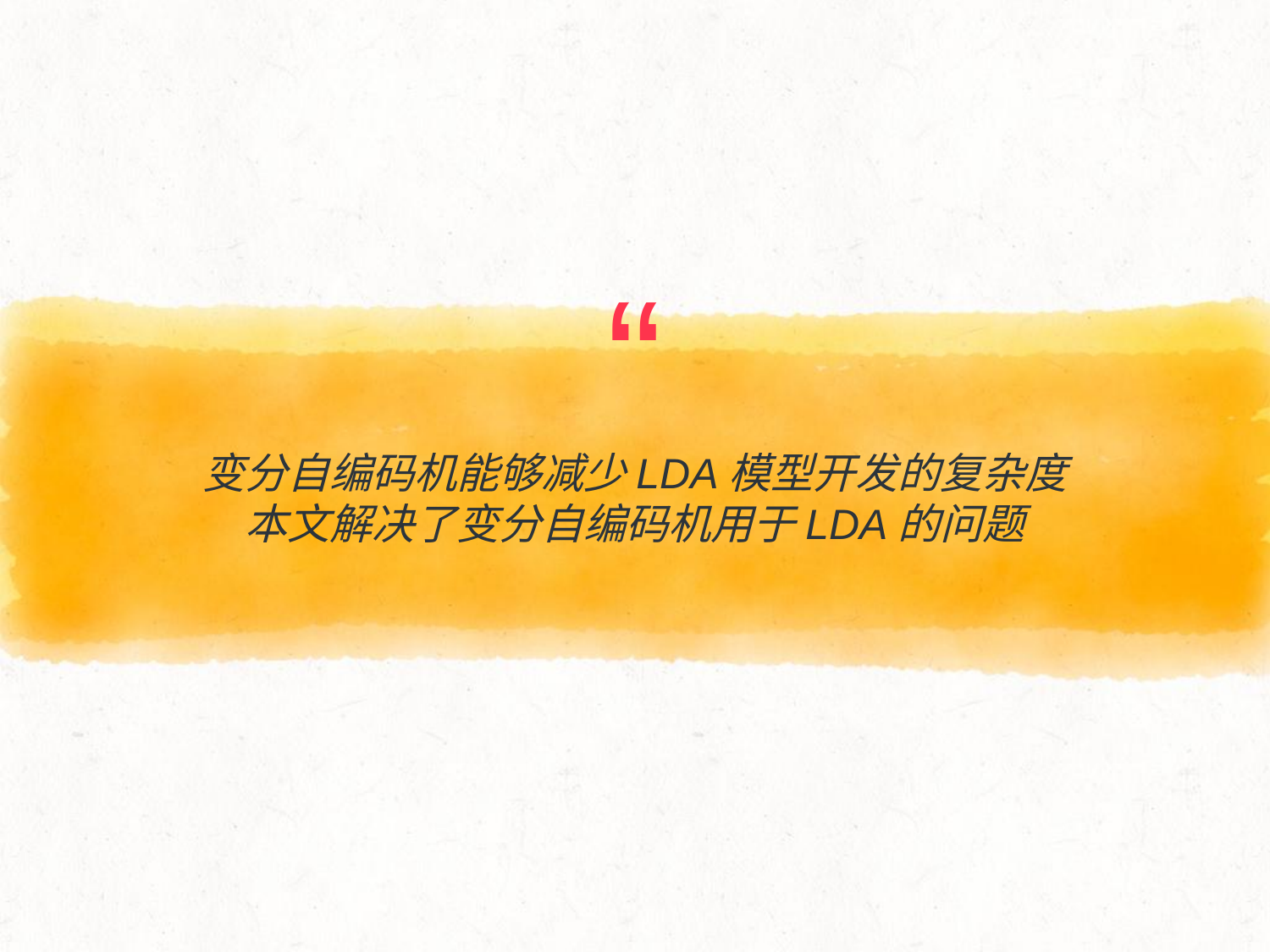

变分自编码机能够减少LDA模型开发的复杂度
本文解决了变分自编码机用于LDA的问题